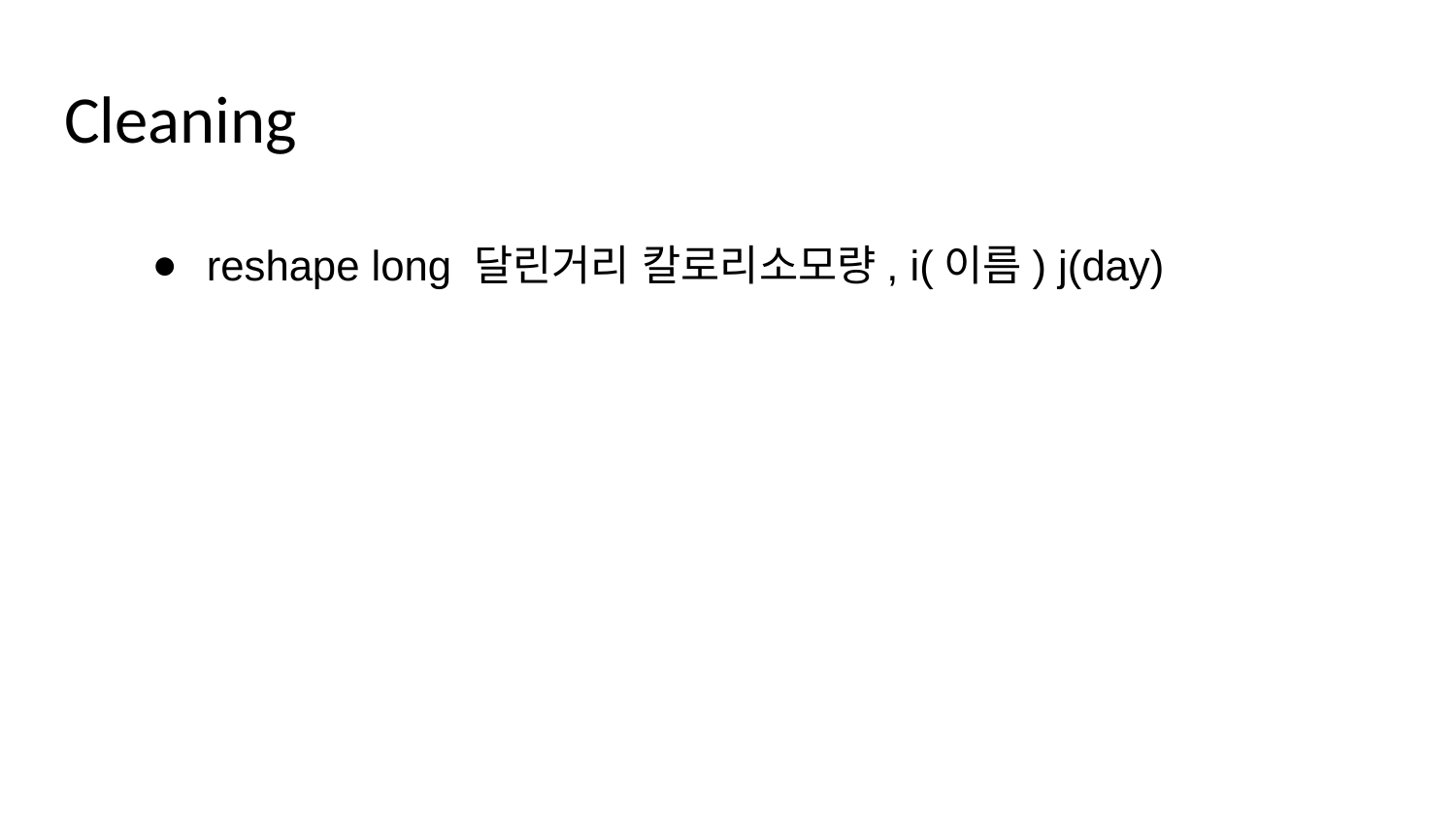

# Cleaning
reshape long 달린거리 칼로리소모량, i(이름) j(day)